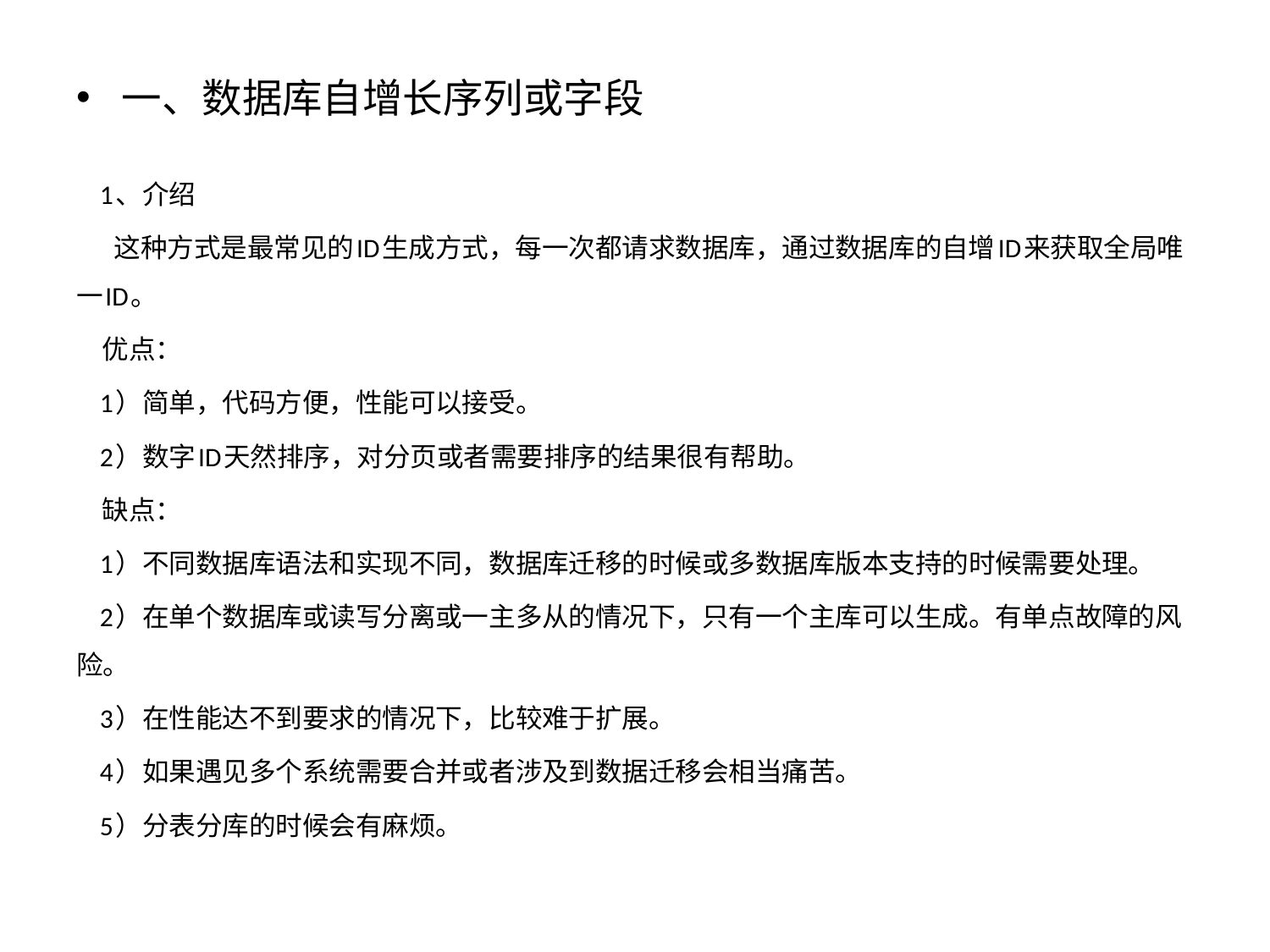

一、数据库自增长序列或字段

    1、介绍
      这种方式是最常见的ID生成方式，每一次都请求数据库，通过数据库的自增ID来获取全局唯一ID。
    优点：
    1）简单，代码方便，性能可以接受。
    2）数字ID天然排序，对分页或者需要排序的结果很有帮助。
    缺点：
    1）不同数据库语法和实现不同，数据库迁移的时候或多数据库版本支持的时候需要处理。
    2）在单个数据库或读写分离或一主多从的情况下，只有一个主库可以生成。有单点故障的风险。
    3）在性能达不到要求的情况下，比较难于扩展。
    4）如果遇见多个系统需要合并或者涉及到数据迁移会相当痛苦。
    5）分表分库的时候会有麻烦。